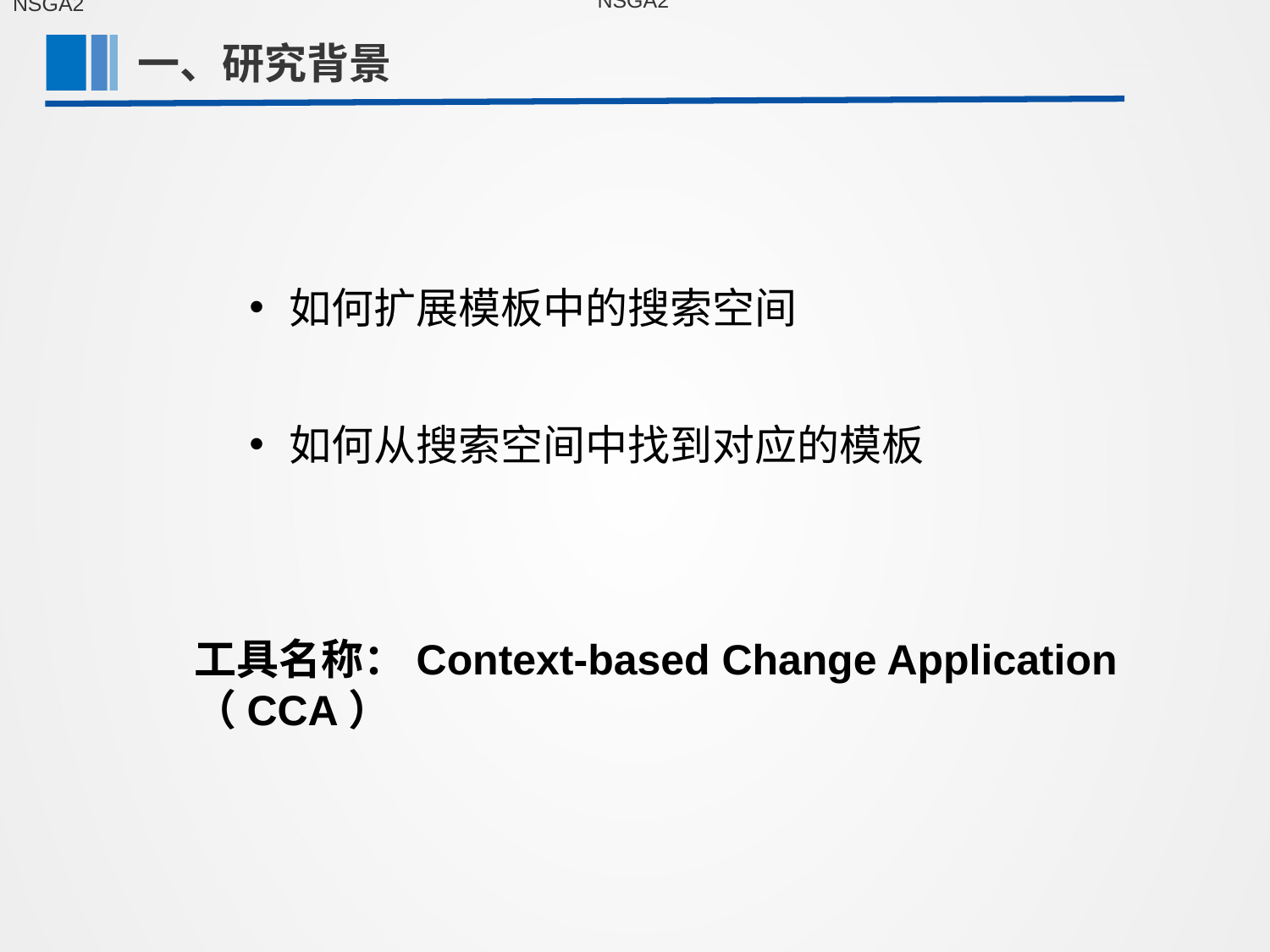

NSGA2
NSGA2
一、研究背景

第一部分
如何扩展模板中的搜索空间
如何从搜索空间中找到对应的模板
工具名称：Context-based Change Application （CCA）